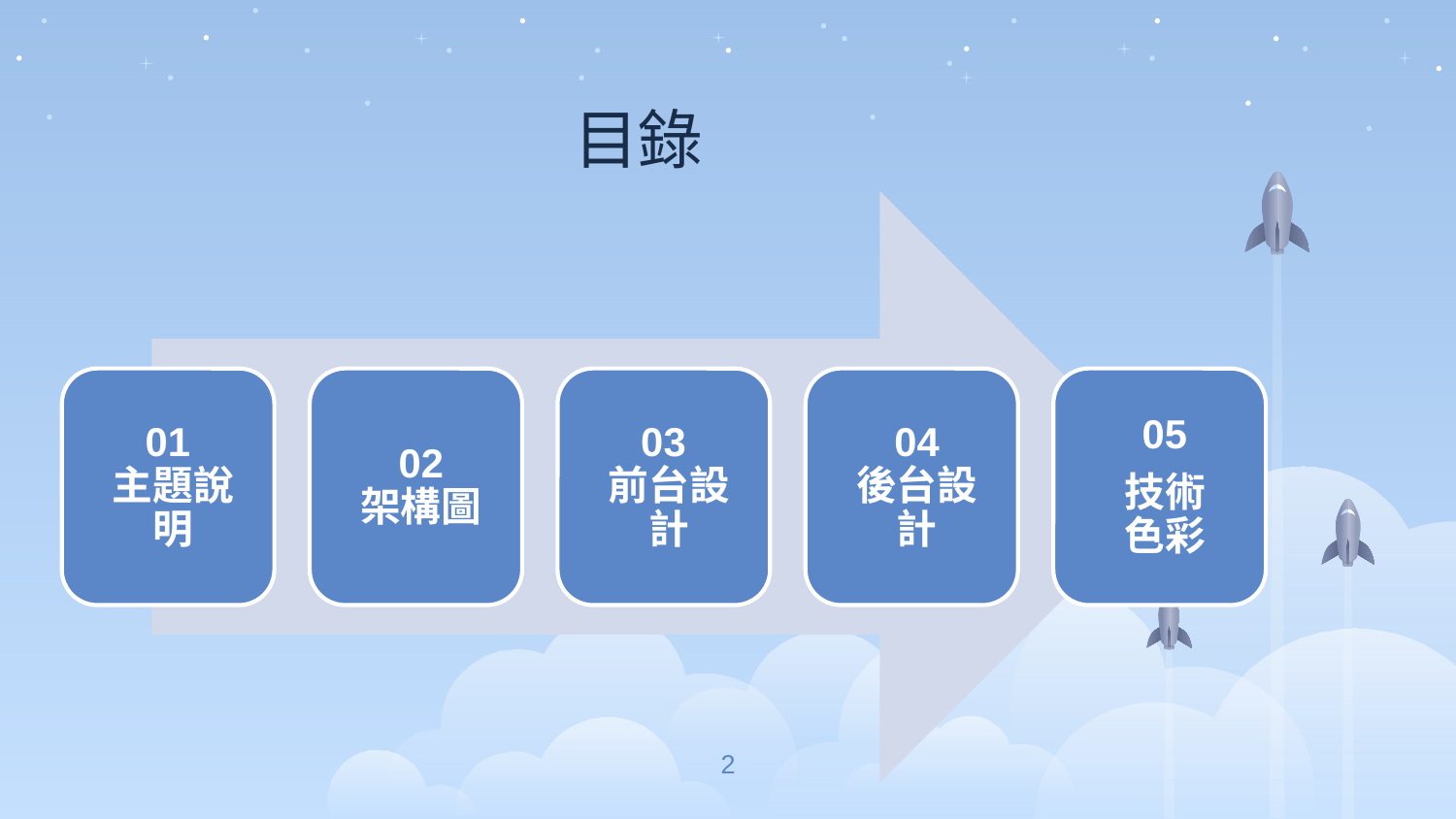

# 目錄
01
主題說明
02
架構圖
03
前台設計
04
後台設計
05
技術
色彩
2